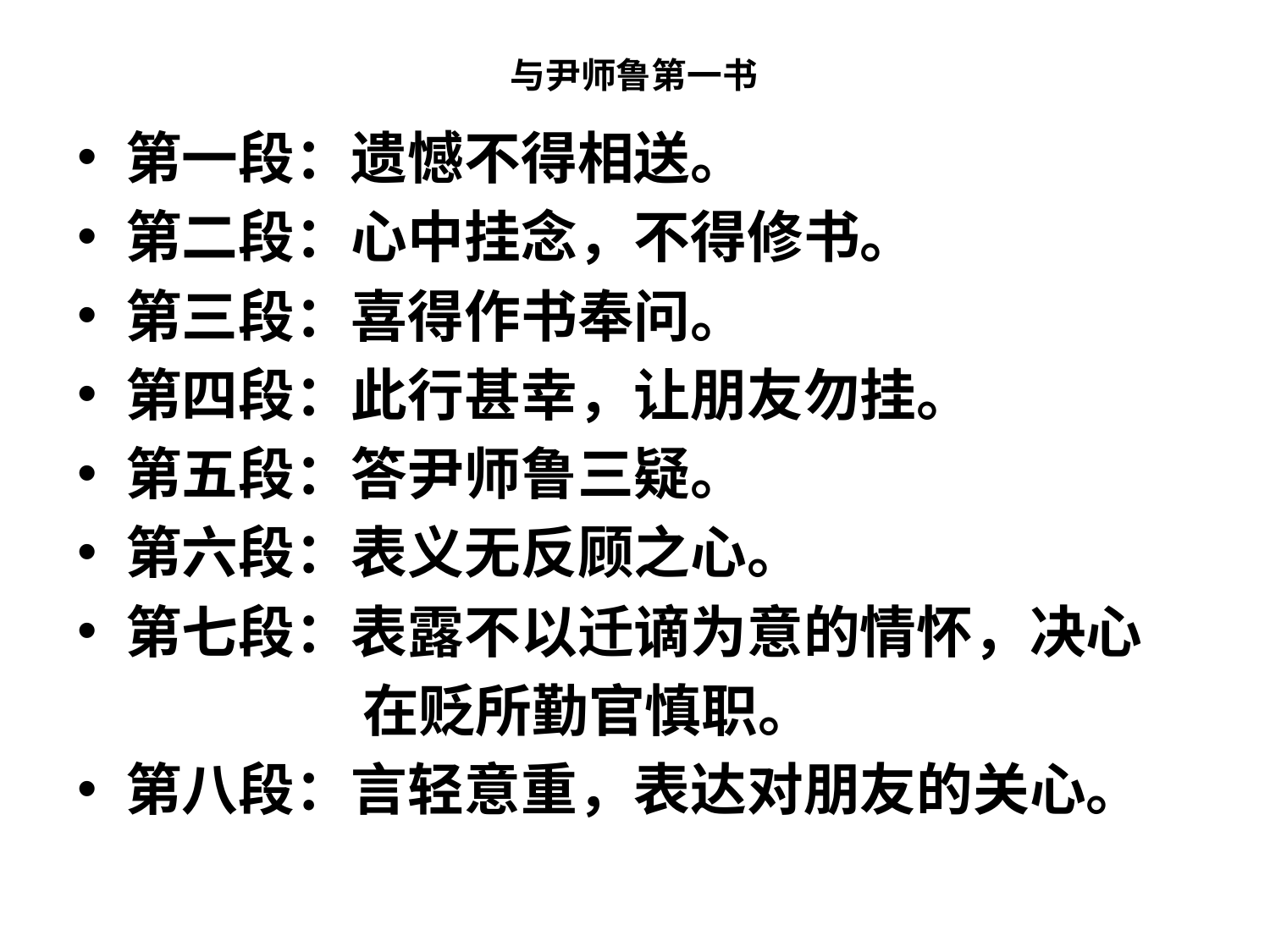

# 与尹师鲁第一书
第一段：遗憾不得相送。
第二段：心中挂念，不得修书。
第三段：喜得作书奉问。
第四段：此行甚幸，让朋友勿挂。
第五段：答尹师鲁三疑。
第六段：表义无反顾之心。
第七段：表露不以迁谪为意的情怀，决心
                     在贬所勤官慎职。
第八段：言轻意重，表达对朋友的关心。